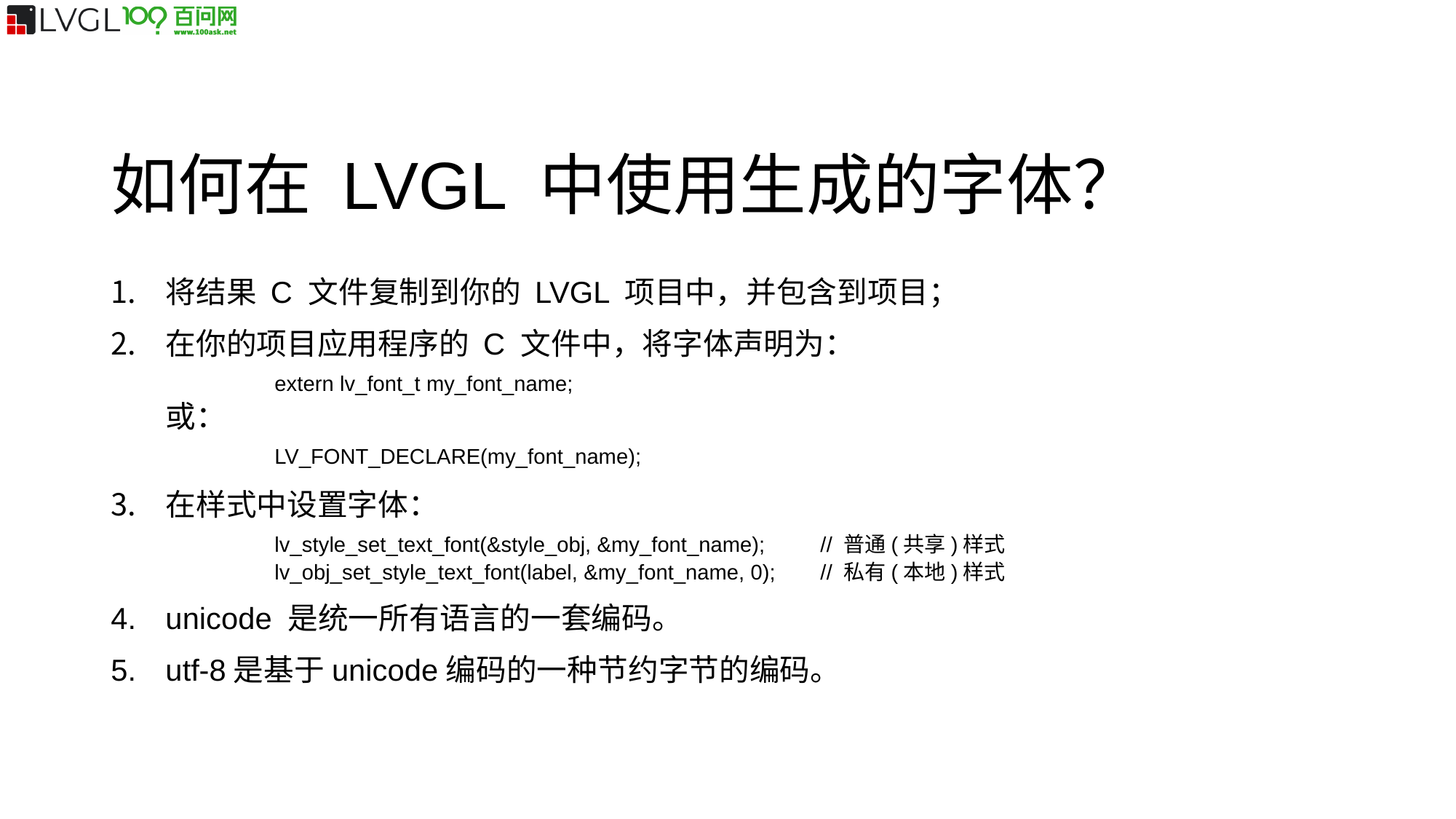

如何在 LVGL 中使用生成的字体？
将结果 C 文件复制到你的 LVGL 项目中，并包含到项目；
在你的项目应用程序的 C 文件中，将字体声明为：
	extern lv_font_t my_font_name;
或：
	LV_FONT_DECLARE(my_font_name);
在样式中设置字体：
	lv_style_set_text_font(&style_obj, &my_font_name);	// 普通(共享)样式
	lv_obj_set_style_text_font(label, &my_font_name, 0);	// 私有(本地)样式
unicode 是统一所有语言的一套编码。
utf-8是基于unicode编码的一种节约字节的编码。